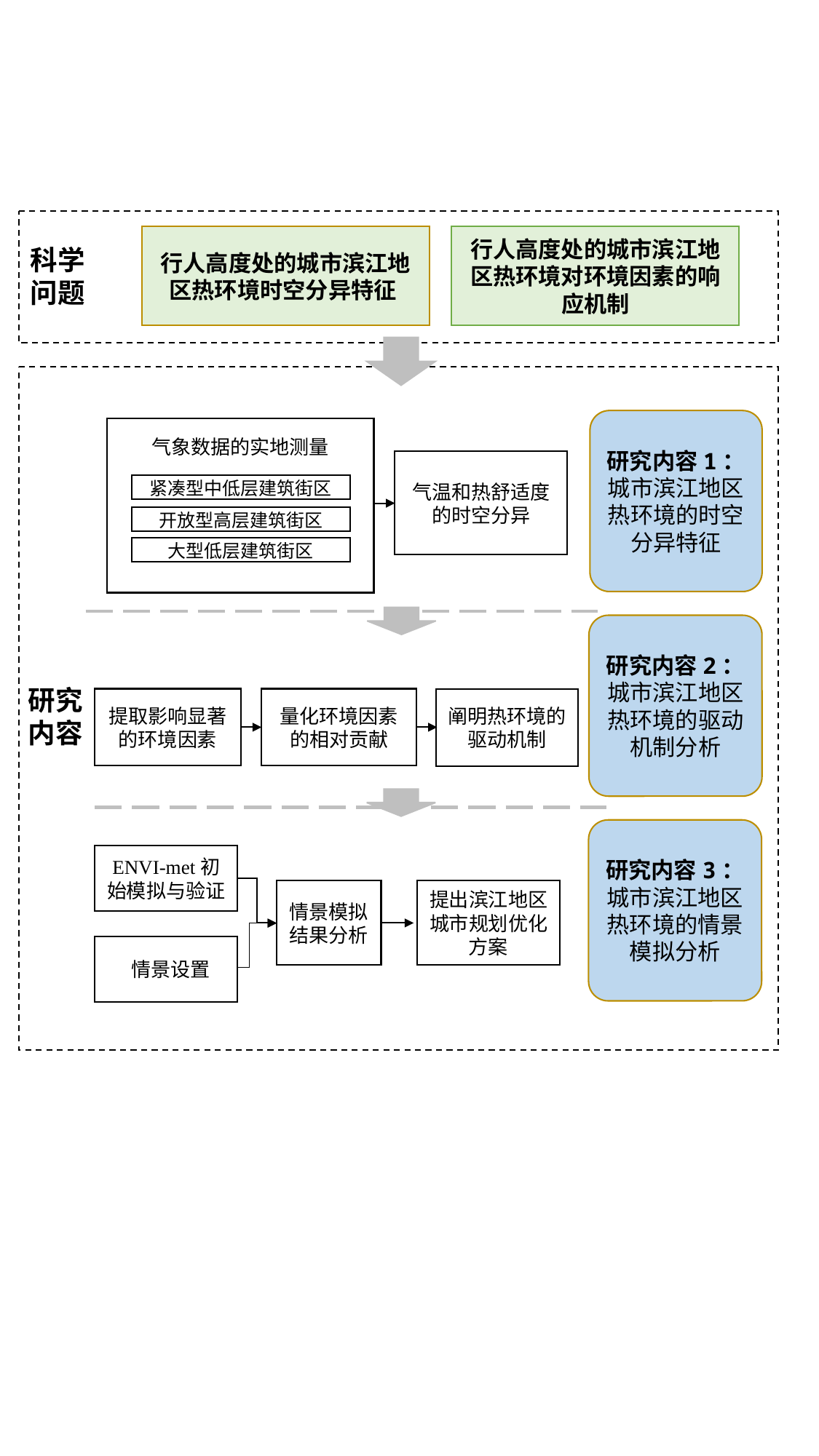

行人高度处的城市滨江地区热环境时空分异特征

行人高度处的城市滨江地区热环境对环境因素的响应机制

科学
问题

研究内容1：
城市滨江地区热环境的时空分异特征

气象数据的实地测量

气温和热舒适度的时空分异
紧凑型中低层建筑街区
开放型高层建筑街区
大型低层建筑街区

研究内容2：
城市滨江地区热环境的驱动机制分析
研究内容
提取影响显著的环境因素
量化环境因素的相对贡献
阐明热环境的驱动机制

研究内容3：
城市滨江地区热环境的情景模拟分析
ENVI-met初始模拟与验证
情景模拟结果分析
提出滨江地区
城市规划优化方案
 情景设置